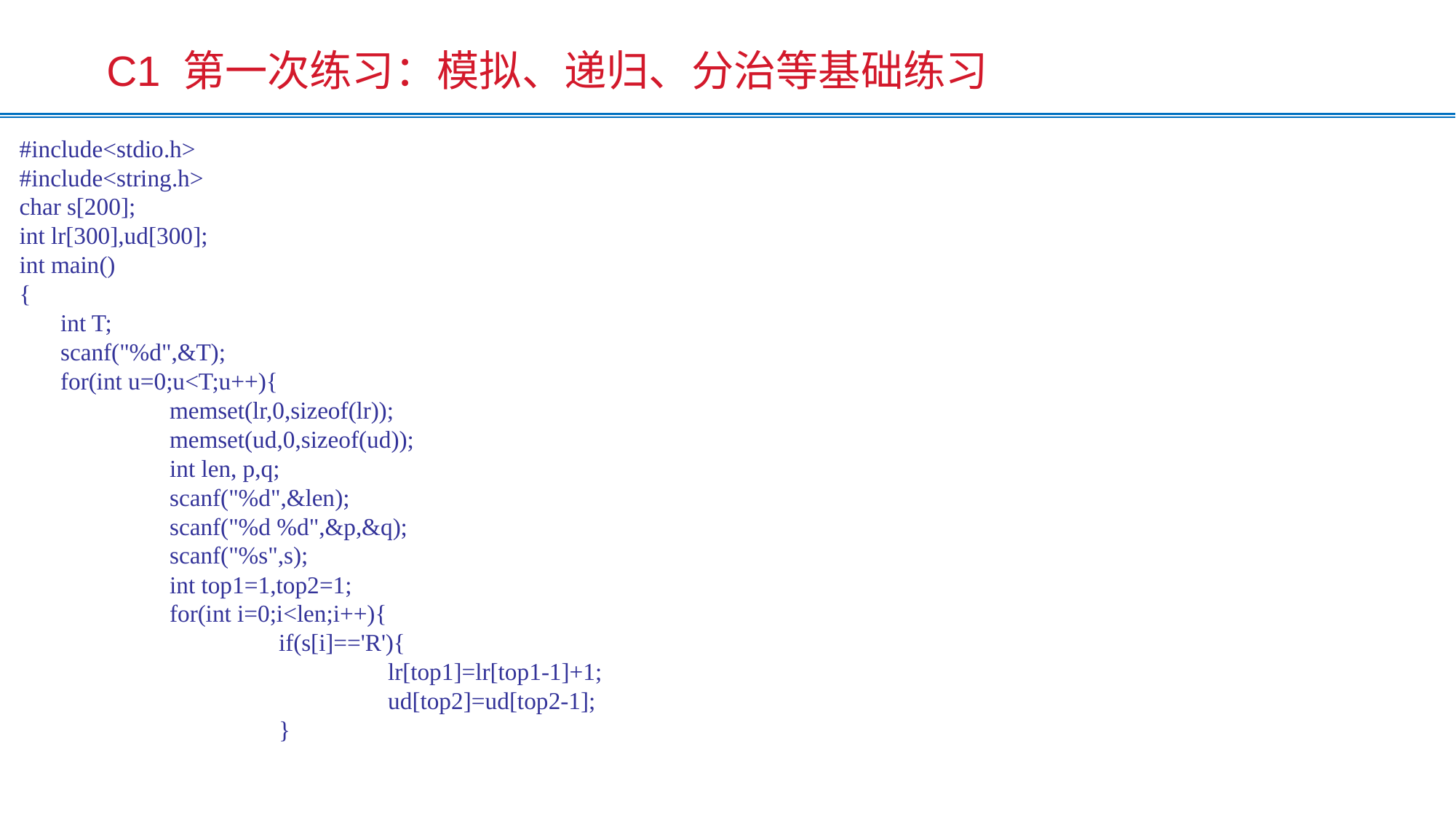

C1 第一次练习：模拟、递归、分治等基础练习
#include<stdio.h>
#include<string.h>
char s[200];
int lr[300],ud[300];
int main()
{
	int T;
	scanf("%d",&T);
	for(int u=0;u<T;u++){
		memset(lr,0,sizeof(lr));
		memset(ud,0,sizeof(ud));
		int len, p,q;
		scanf("%d",&len);
		scanf("%d %d",&p,&q);
		scanf("%s",s);
		int top1=1,top2=1;
		for(int i=0;i<len;i++){
			if(s[i]=='R'){
				lr[top1]=lr[top1-1]+1;
				ud[top2]=ud[top2-1];
			}